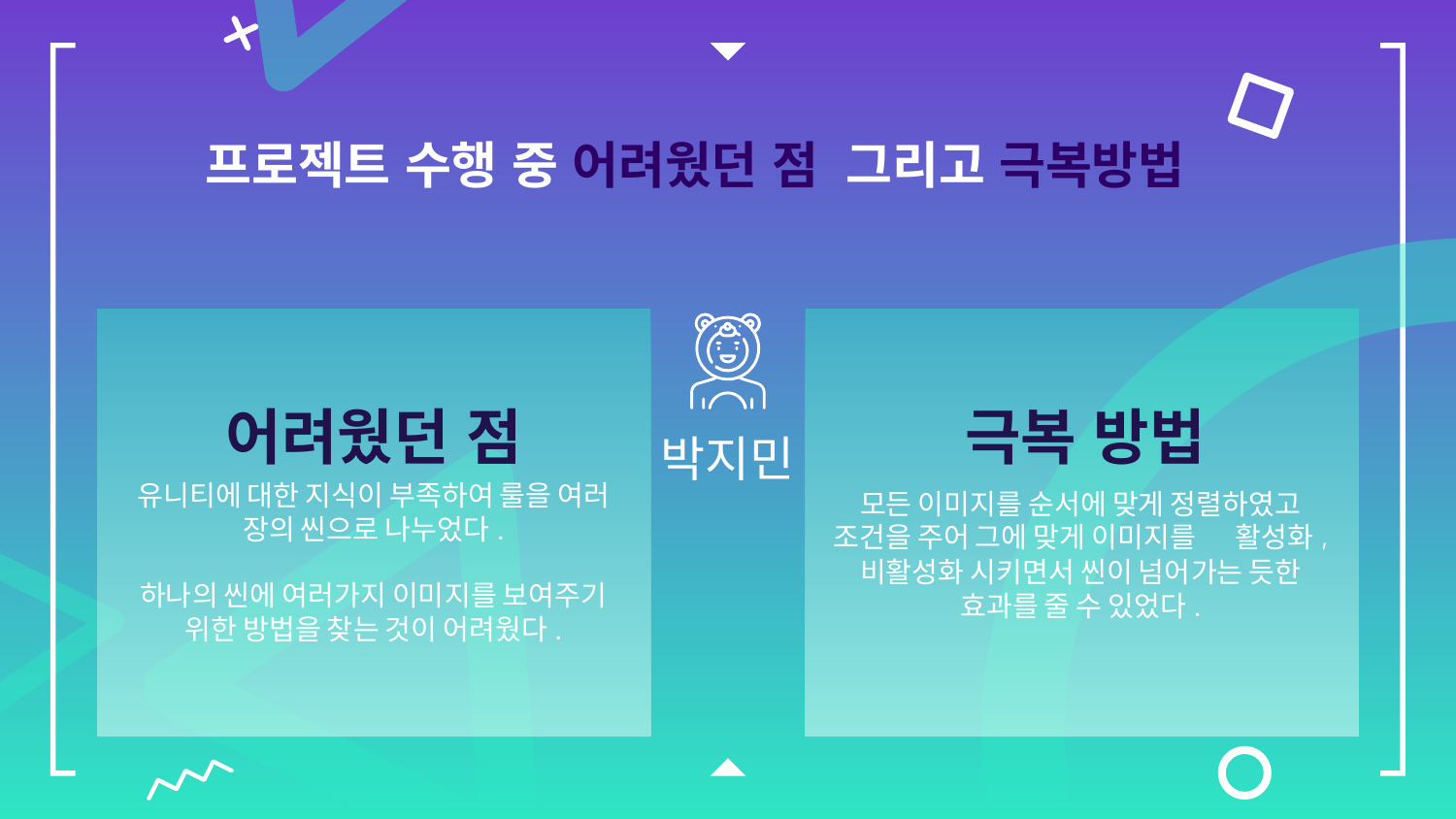

# 프로젝트 수행 중 어려웠던 점  그리고 극복방법

어려웠던 점
극복 방법
박지민
유니티에 대한 지식이 부족하여 룰을 여러 장의 씬으로 나누었다.
하나의 씬에 여러가지 이미지를 보여주기 위한 방법을 찾는 것이 어려웠다.
모든 이미지를 순서에 맞게 정렬하였고 조건을 주어 그에 맞게 이미지를       활성화, 비활성화 시키면서 씬이 넘어가는 듯한 효과를 줄 수 있었다.